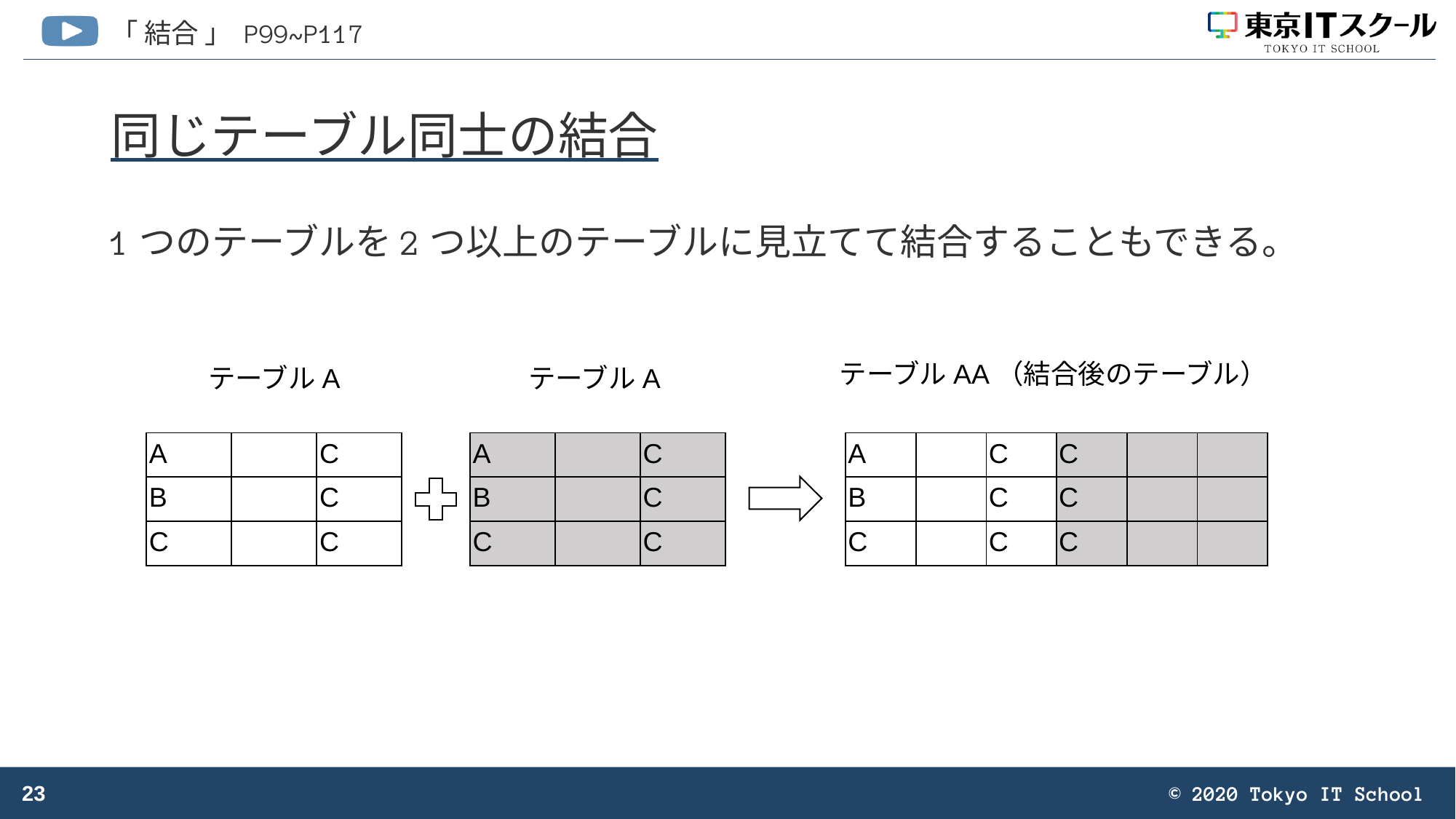

# 同じテーブル同士の結合
1つのテーブルを2つ以上のテーブルに見立てて結合することもできる。
テーブルAA（結合後のテーブル）
テーブルA
テーブルA
| A |  | C |
| --- | --- | --- |
| B |  | C |
| C |  | C |
| A |  | C |
| --- | --- | --- |
| B |  | C |
| C |  | C |
| A |  | C |
| --- | --- | --- |
| B |  | C |
| C |  | C |
| C |  |  |
| --- | --- | --- |
| C |  |  |
| C |  |  |

23